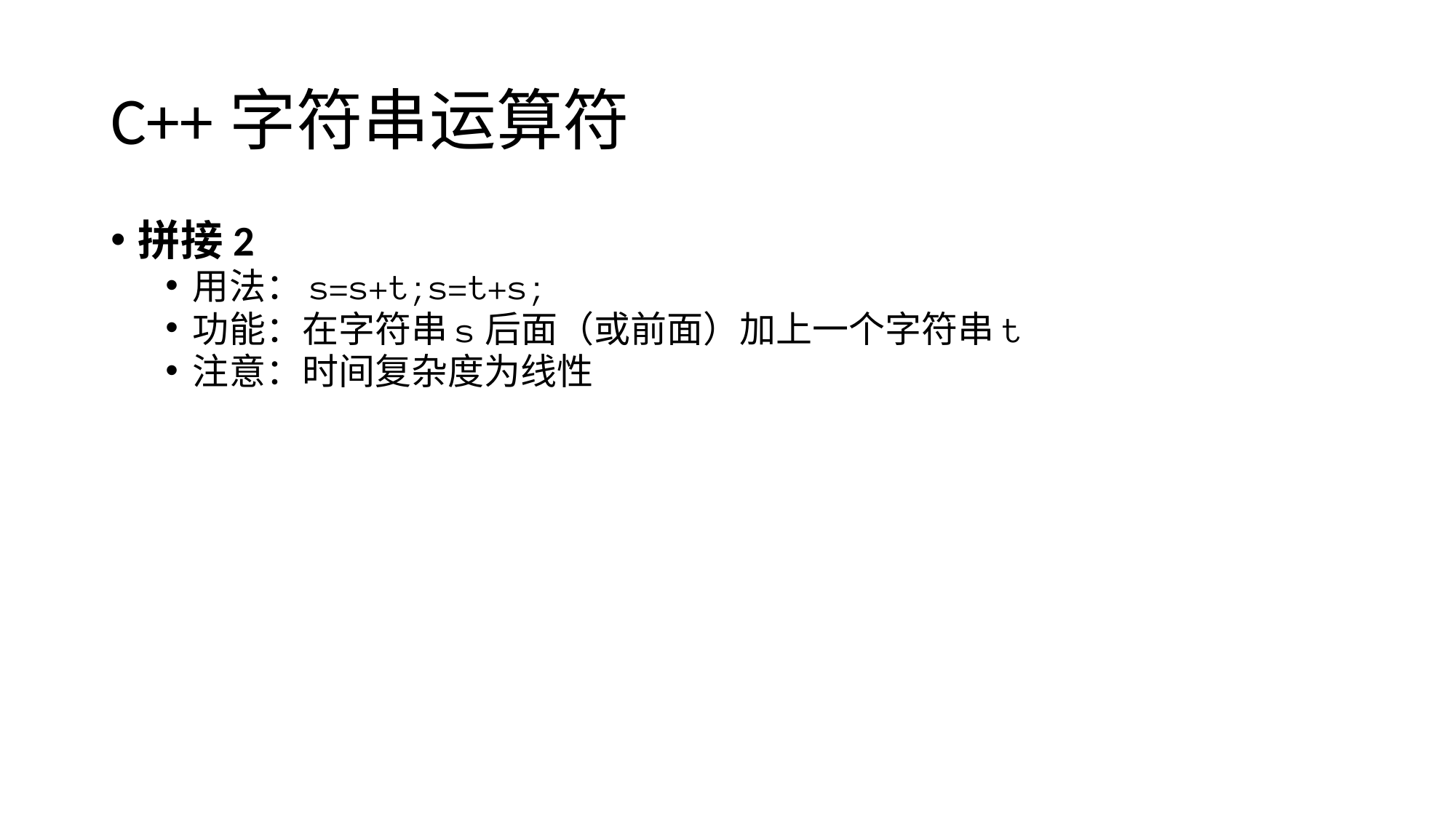

C++字符串运算符
拼接2
用法：s=s+t;s=t+s;
功能：在字符串s后面（或前面）加上一个字符串t
注意：时间复杂度为线性